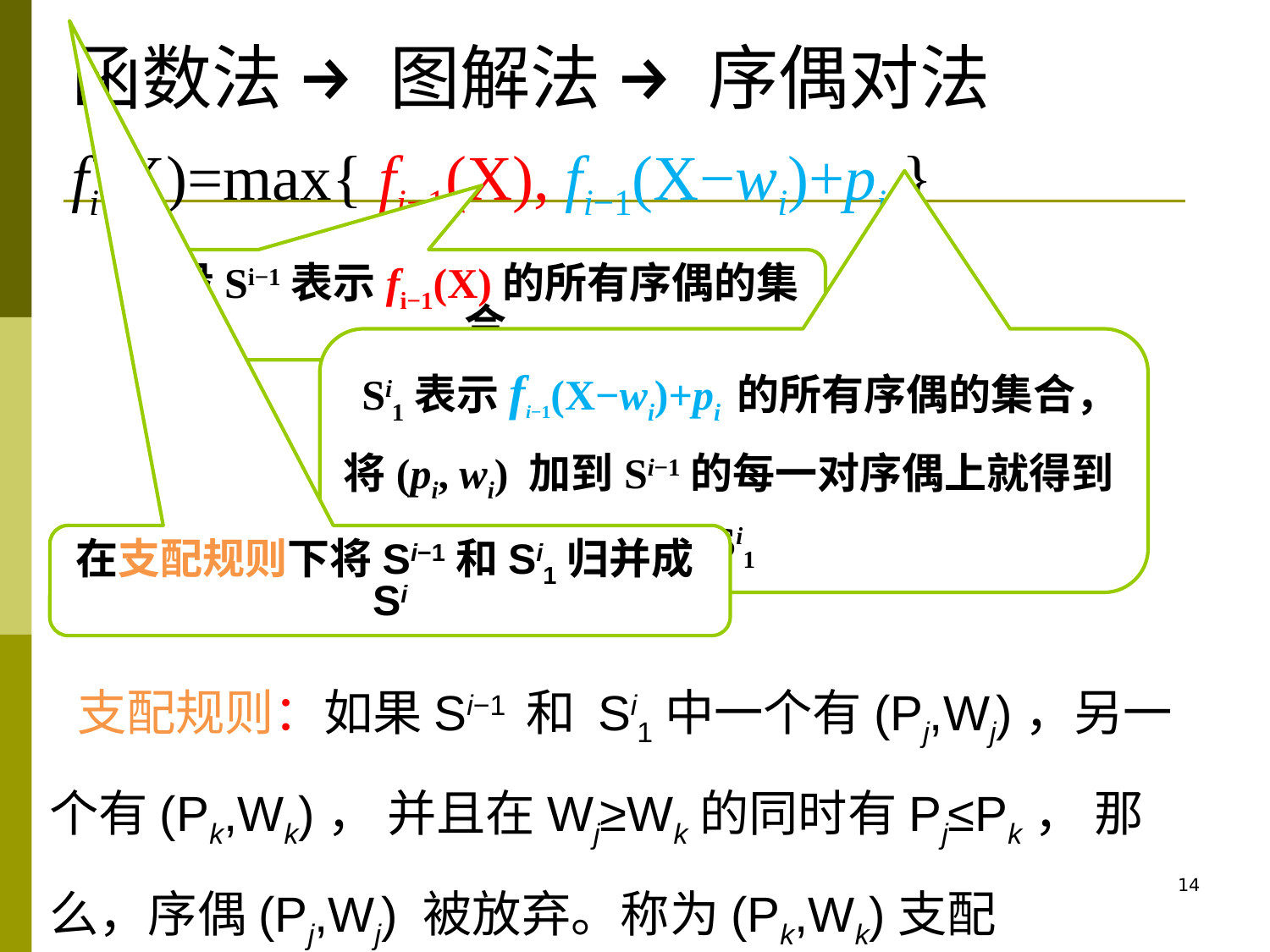

函数法 → 图解法 → 序偶对法
fi(X)=max{ fi−1(X), fi−1(X−wi)+pi }
设Si−1表示fi−1(X)的所有序偶的集合
 Si1表示fi−1(X−wi)+pi 的所有序偶的集合，
将(pi, wi) 加到Si−1的每一对序偶上就得到Si1
在支配规则下将Si−1和Si1归并成Si
 支配规则：如果Si−1 和 Si1中一个有(Pj,Wj)，另一个有(Pk,Wk)， 并且在Wj≥Wk的同时有Pj≤Pk， 那么，序偶(Pj,Wj) 被放弃。称为(Pk,Wk)支配(Pj,Wj)。
14